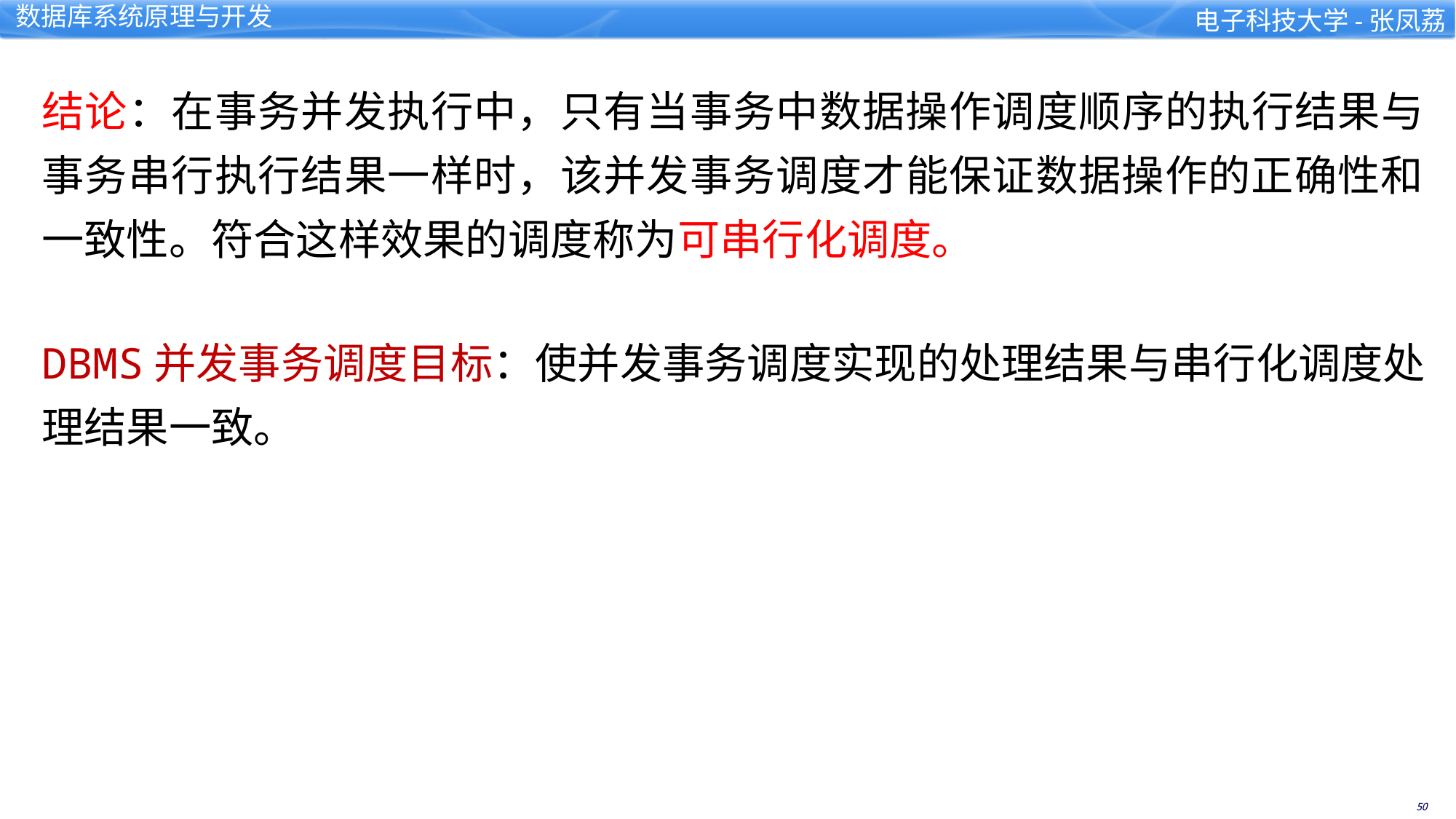

结论：在事务并发执行中，只有当事务中数据操作调度顺序的执行结果与事务串行执行结果一样时，该并发事务调度才能保证数据操作的正确性和一致性。符合这样效果的调度称为可串行化调度。
DBMS并发事务调度目标：使并发事务调度实现的处理结果与串行化调度处理结果一致。